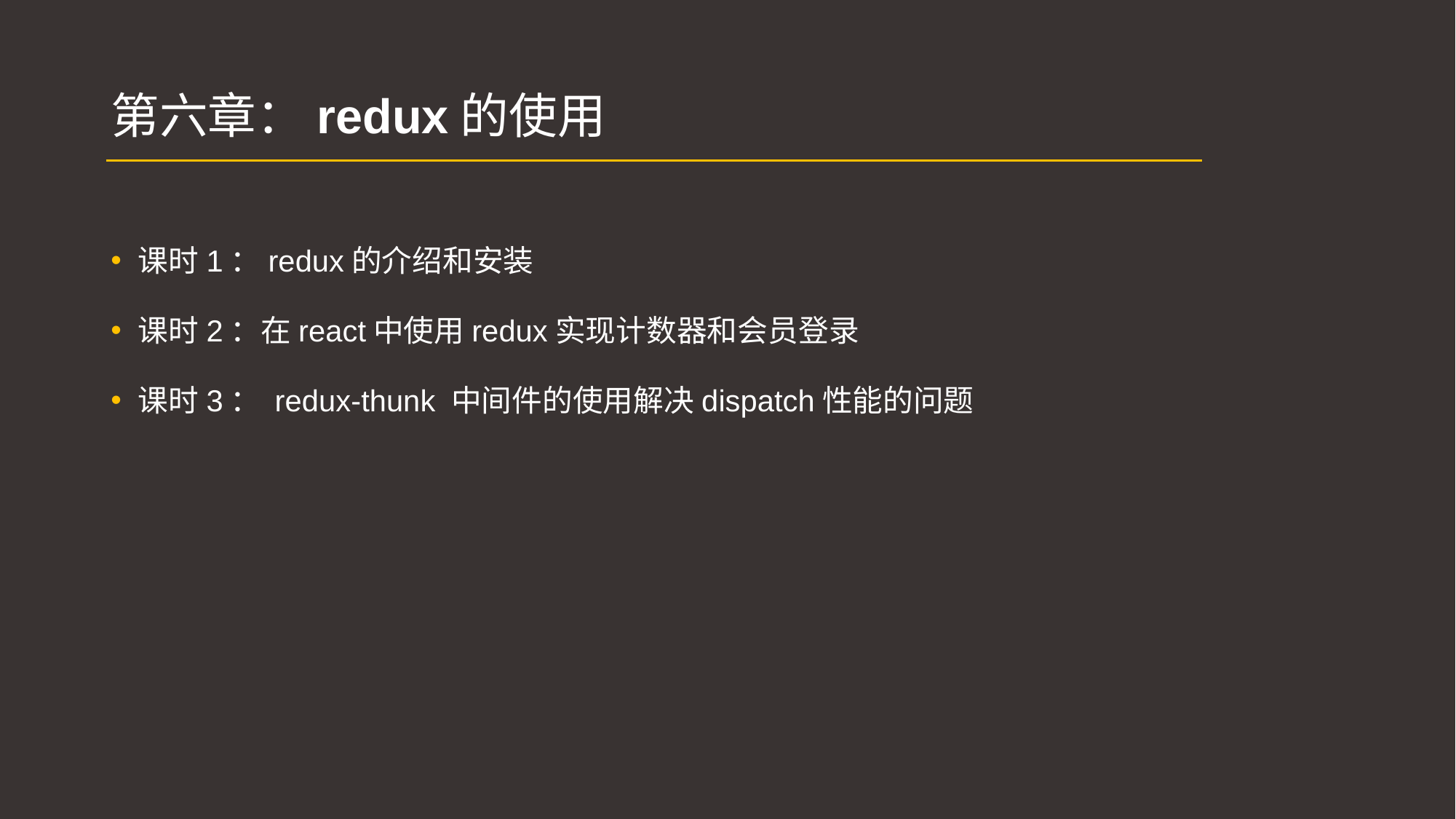

# 第六章：redux的使用
课时1：redux的介绍和安装
课时2：在react中使用redux实现计数器和会员登录
课时3： redux-thunk 中间件的使用解决dispatch性能的问题